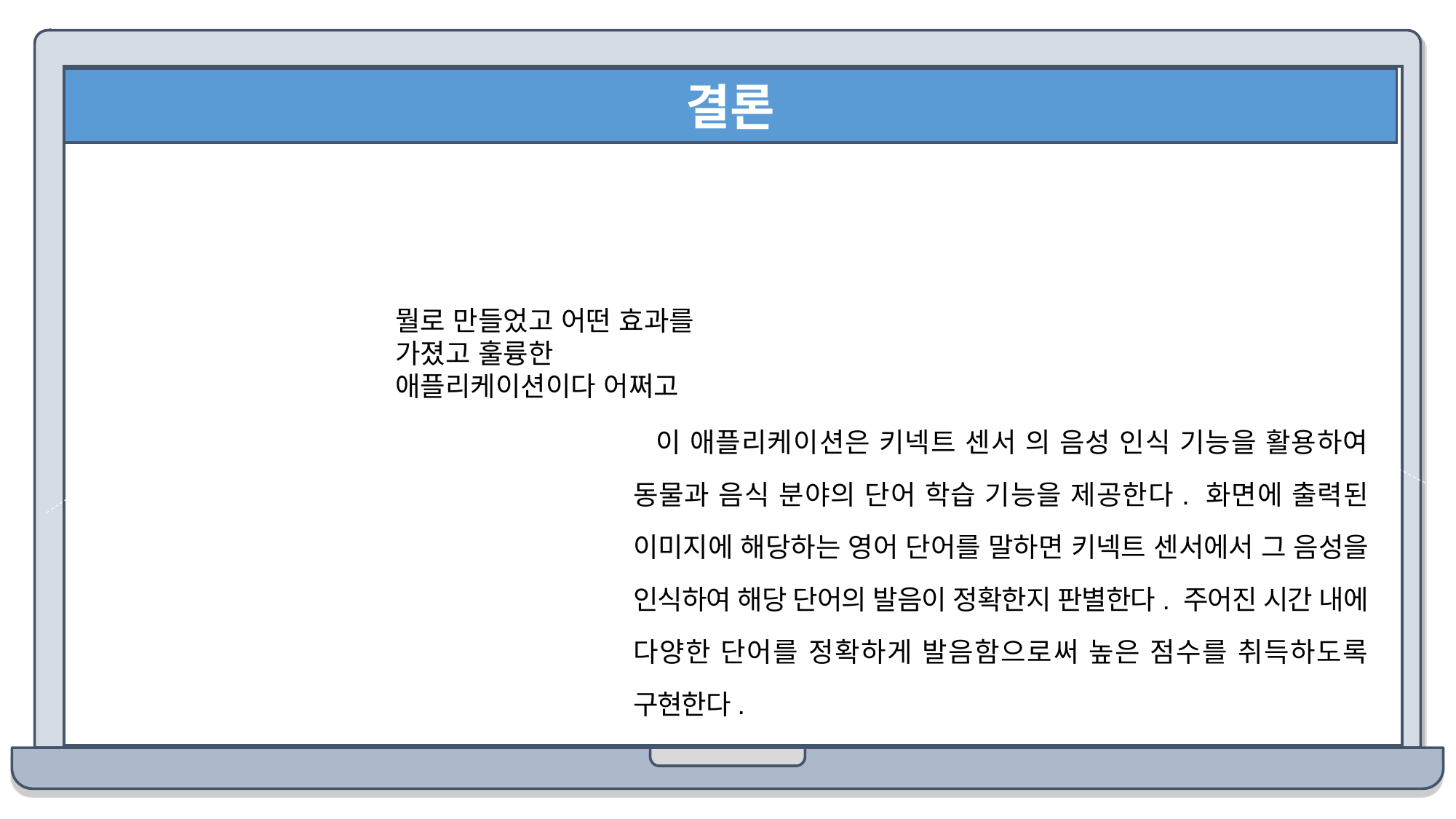

결론

뭘로 만들었고 어떤 효과를 가졌고 훌륭한 애플리케이션이다 어쩌고
이 애플리케이션은 키넥트 센서 의 음성 인식 기능을 활용하여 동물과 음식 분야의 단어 학습 기능을 제공한다. 화면에 출력된 이미지에 해당하는 영어 단어를 말하면 키넥트 센서에서 그 음성을 인식하여 해당 단어의 발음이 정확한지 판별한다. 주어진 시간 내에 다양한 단어를 정확하게 발음함으로써 높은 점수를 취득하도록 구현한다.